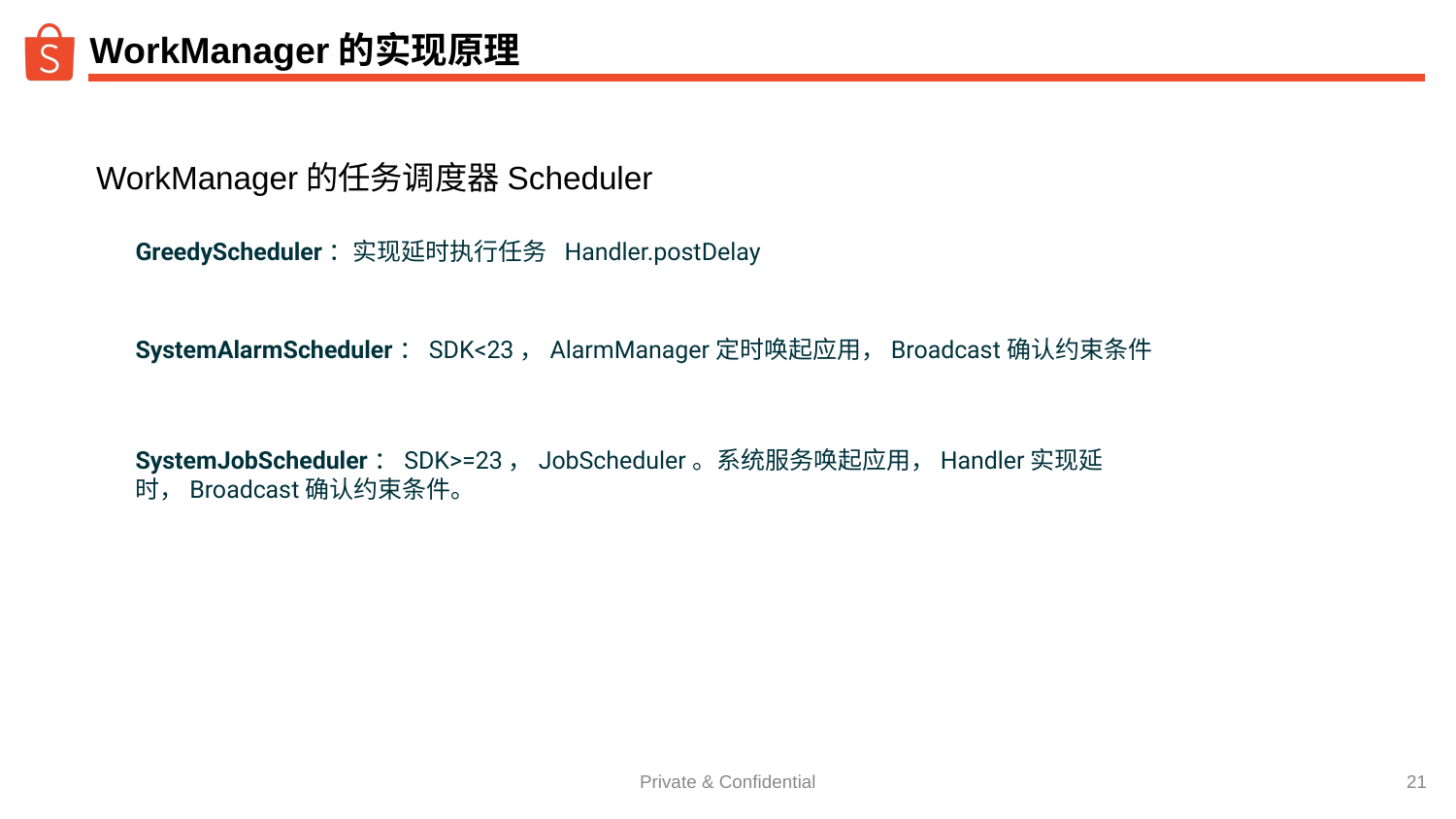

# WorkManager的实现原理
WorkManager的任务调度器Scheduler
GreedyScheduler：实现延时执行任务  Handler.postDelay
SystemAlarmScheduler：SDK<23，AlarmManager定时唤起应用，Broadcast确认约束条件
SystemJobScheduler：SDK>=23，JobScheduler。系统服务唤起应用，Handler实现延时，Broadcast确认约束条件。
21